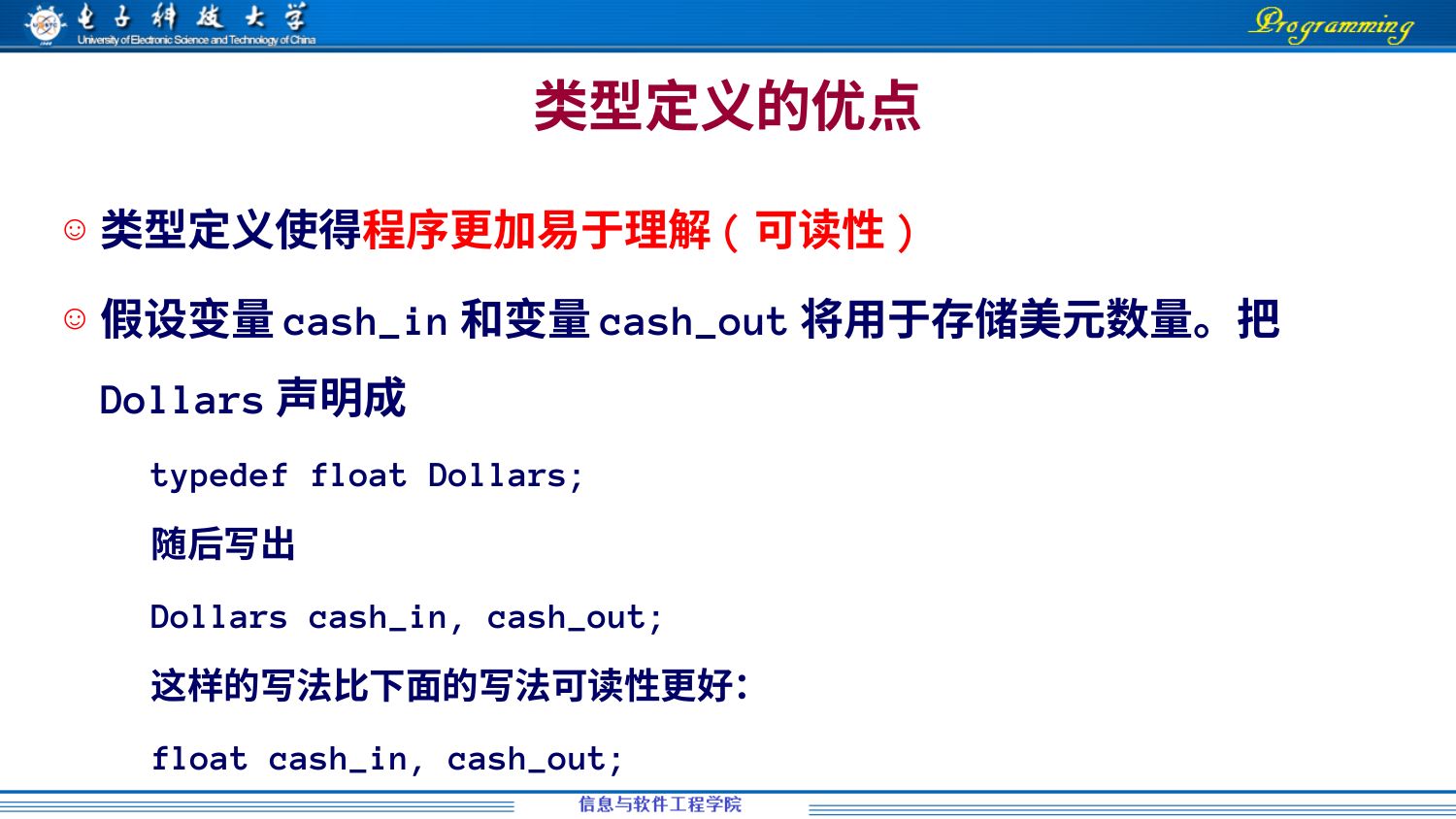

# 类型定义的优点
类型定义使得程序更加易于理解(可读性)
假设变量cash_in和变量cash_out将用于存储美元数量。把Dollars声明成
	typedef float Dollars;
	随后写出
	Dollars cash_in, cash_out;
	这样的写法比下面的写法可读性更好：
	float cash_in, cash_out;